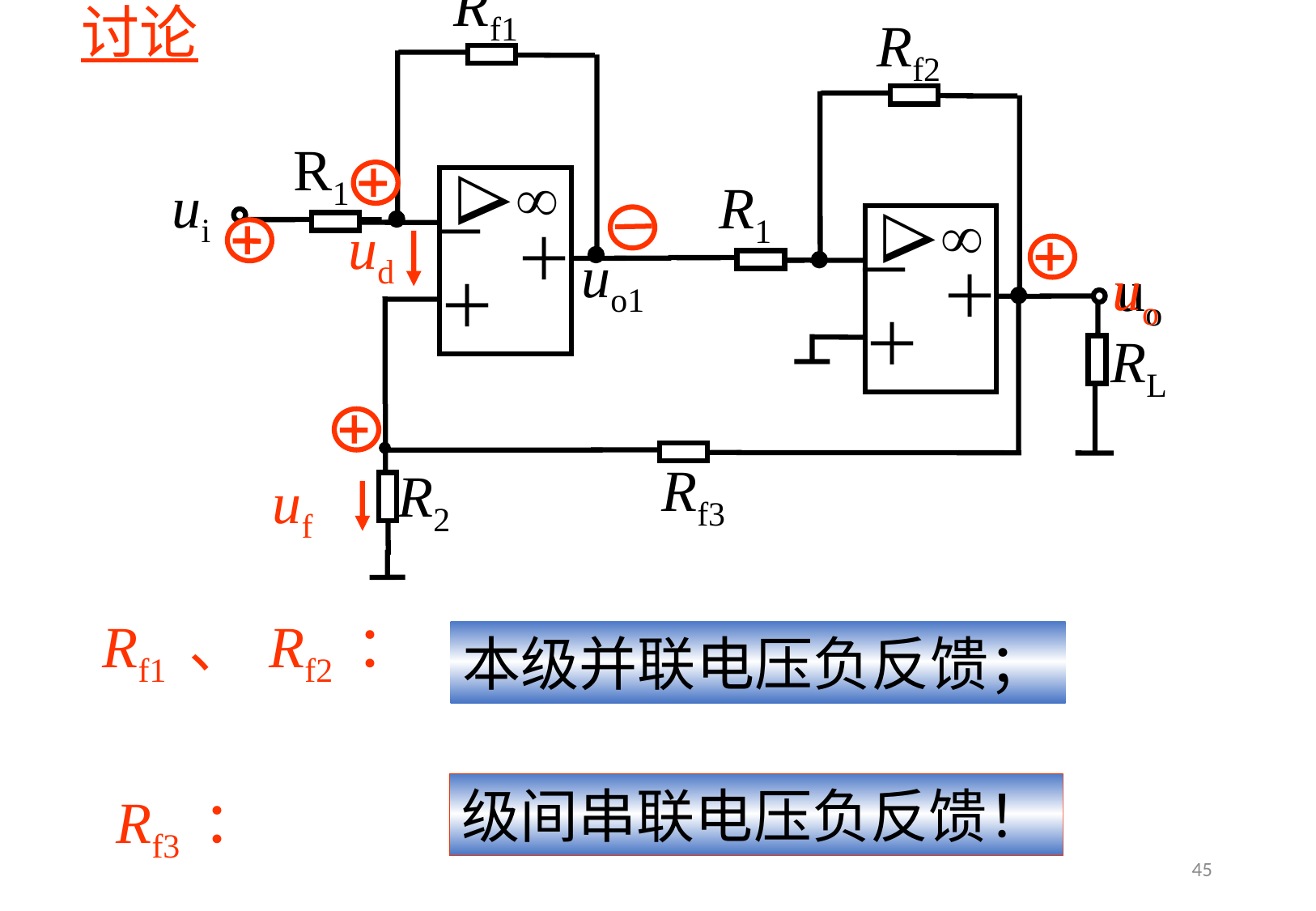

Rf1

Rf2

R1

∇
∞

－
＋

＋

uo

RL

R1

∇
∞

－
＋

＋

 ui

uo1

Rf3

R2

讨论

ud

uo

uf

Rf1 、 Rf2 ：
本级并联电压负反馈；
级间串联电压负反馈！
Rf3 ：
45